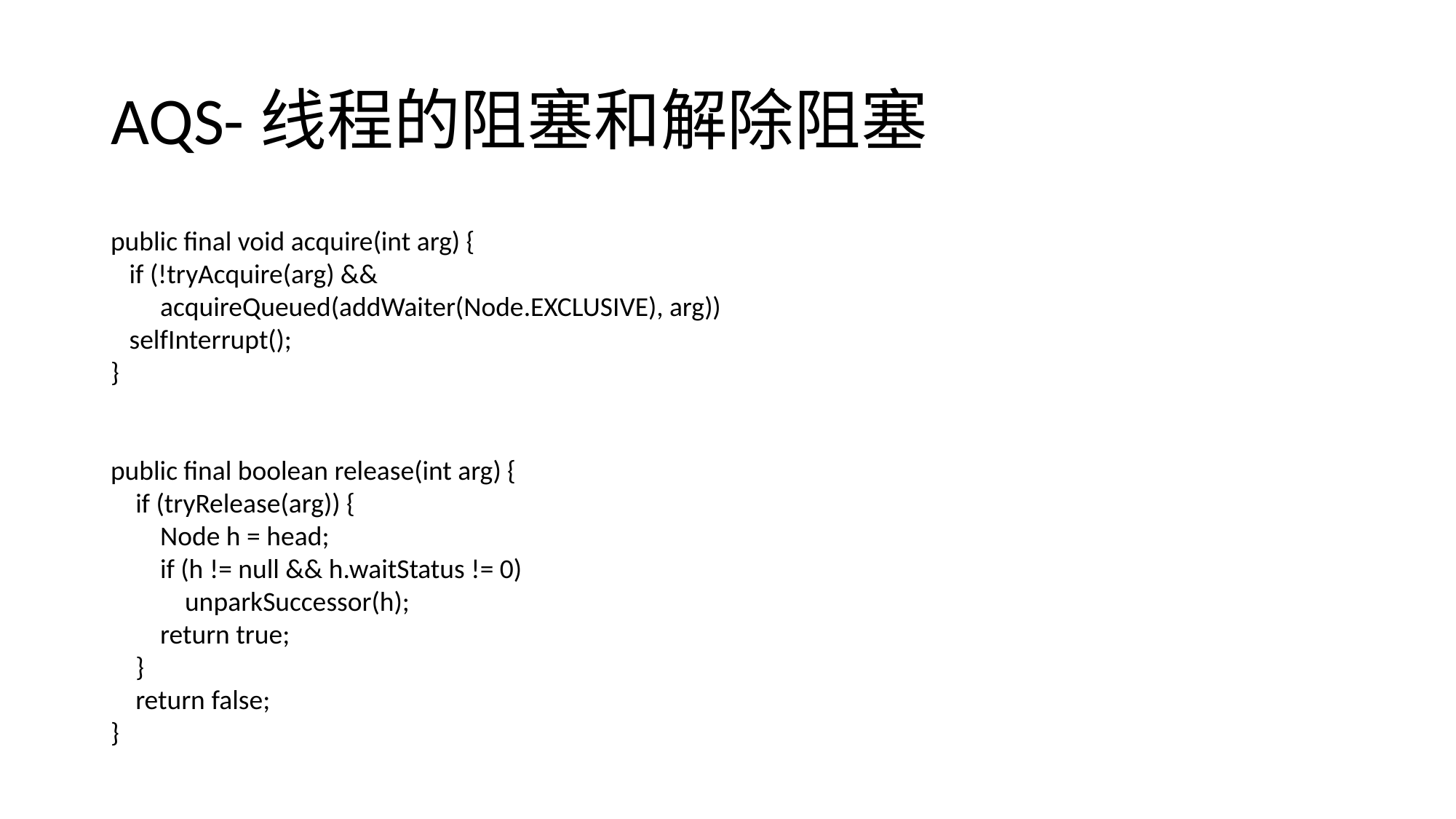

# AQS-线程的阻塞和解除阻塞
public final void acquire(int arg) {
   if (!tryAcquire(arg) &&
        acquireQueued(addWaiter(Node.EXCLUSIVE), arg))
   selfInterrupt();
}

public final boolean release(int arg) {
    if (tryRelease(arg)) {
        Node h = head;
        if (h != null && h.waitStatus != 0)
            unparkSuccessor(h);
        return true;
    }
    return false;
}